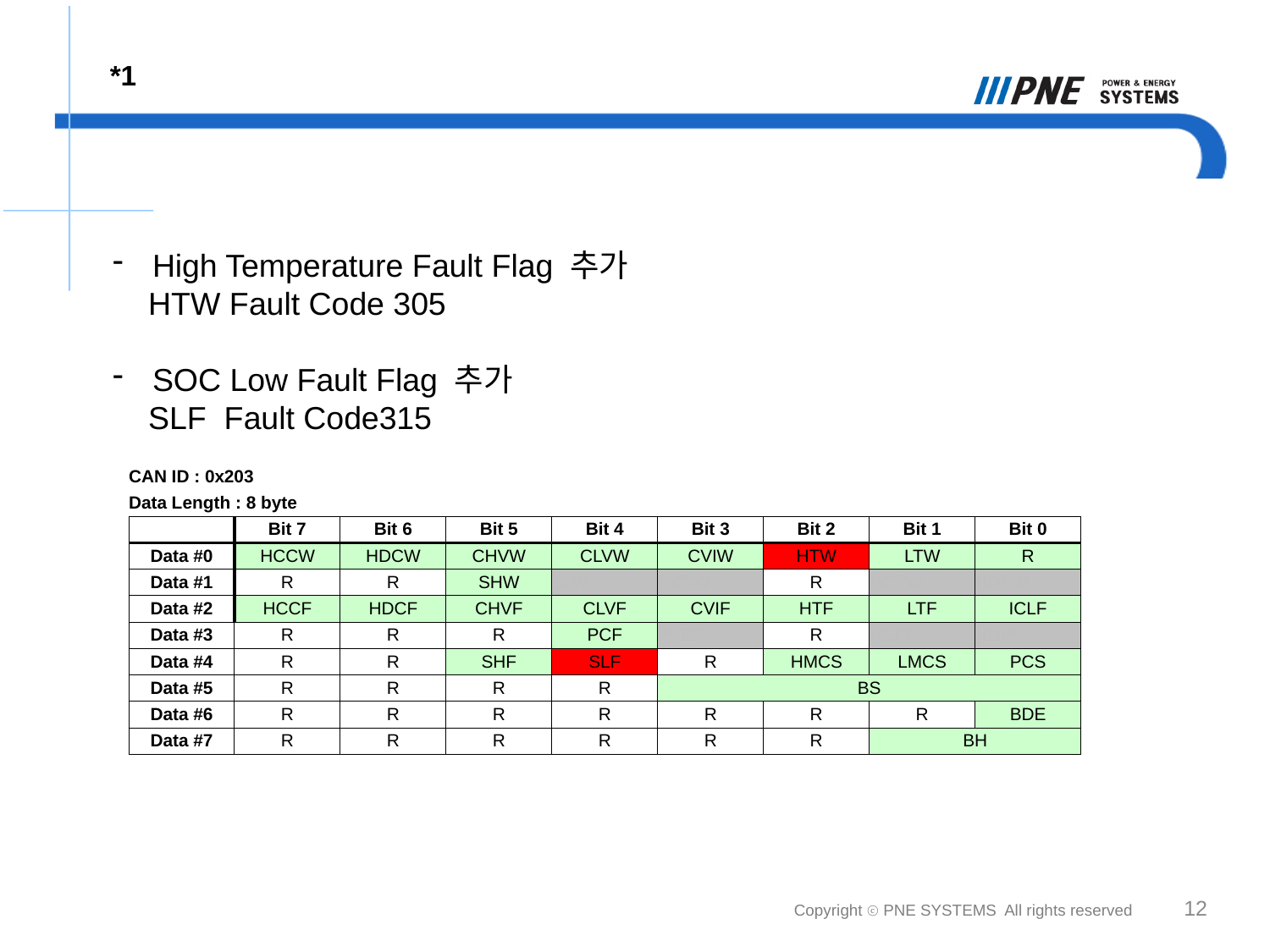

*1

High Temperature Fault Flag 추가
    HTW Fault Code 305

SOC Low Fault Flag 추가
    SLF  Fault Code315
| CAN ID : 0x203 |  |  |  |  |  |  |  |  |
| --- | --- | --- | --- | --- | --- | --- | --- | --- |
| Data Length : 8 byte |  |  |  |  |  |  |  |  |
|  | Bit 7 | Bit 6 | Bit 5 | Bit 4 | Bit 3 | Bit 2 | Bit 1 | Bit 0 |
| Data #0 | HCCW | HDCW | CHVW | CLVW | CVIW | HTW | LTW | R |
| Data #1 | R | R | SHW | SLW | PVDW | R | HCPW | HDPW |
| Data #2 | HCCF | HDCF | CHVF | CLVF | CVIF | HTF | LTF | ICLF |
| Data #3 | R | R | R | PCF | PVDF | R | HCPF | HDPF |
| Data #4 | R | R | SHF | SLF | R | HMCS | LMCS | PCS |
| Data #5 | R | R | R | R | BS |  |  |  |
| Data #6 | R | R | R | R | R | R | R | BDE |
| Data #7 | R | R | R | R | R | R | BH |  |
12